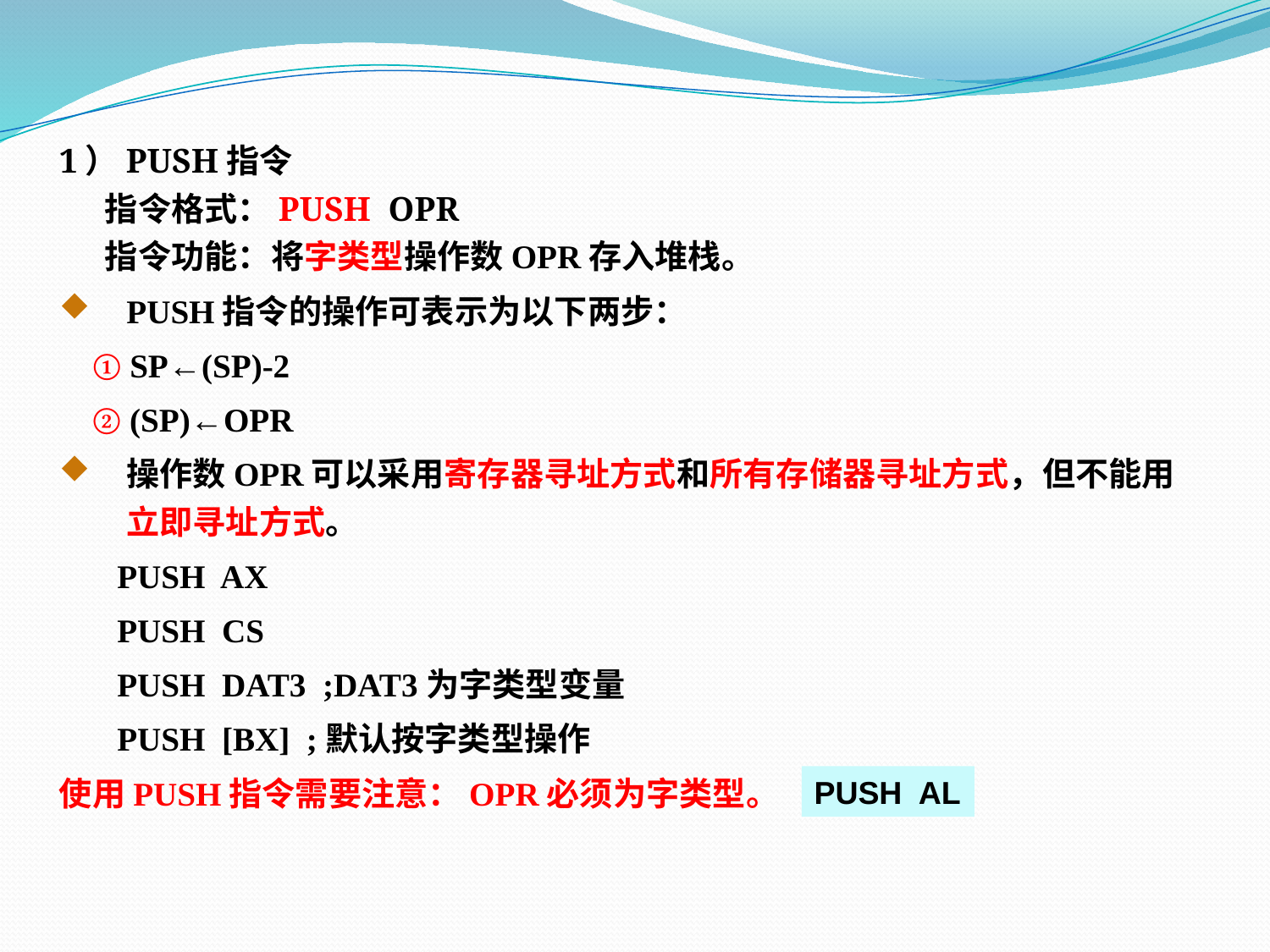

1）PUSH指令
     指令格式：PUSH  OPR
     指令功能：将字类型操作数OPR存入堆栈。
PUSH指令的操作可表示为以下两步：
    ① SP←(SP)-2
    ② (SP)←OPR
操作数OPR可以采用寄存器寻址方式和所有存储器寻址方式，但不能用立即寻址方式。
       PUSH  AX
       PUSH  CS
       PUSH  DAT3  ;DAT3为字类型变量
       PUSH  [BX]  ;默认按字类型操作
使用PUSH指令需要注意：OPR必须为字类型。
PUSH  AL